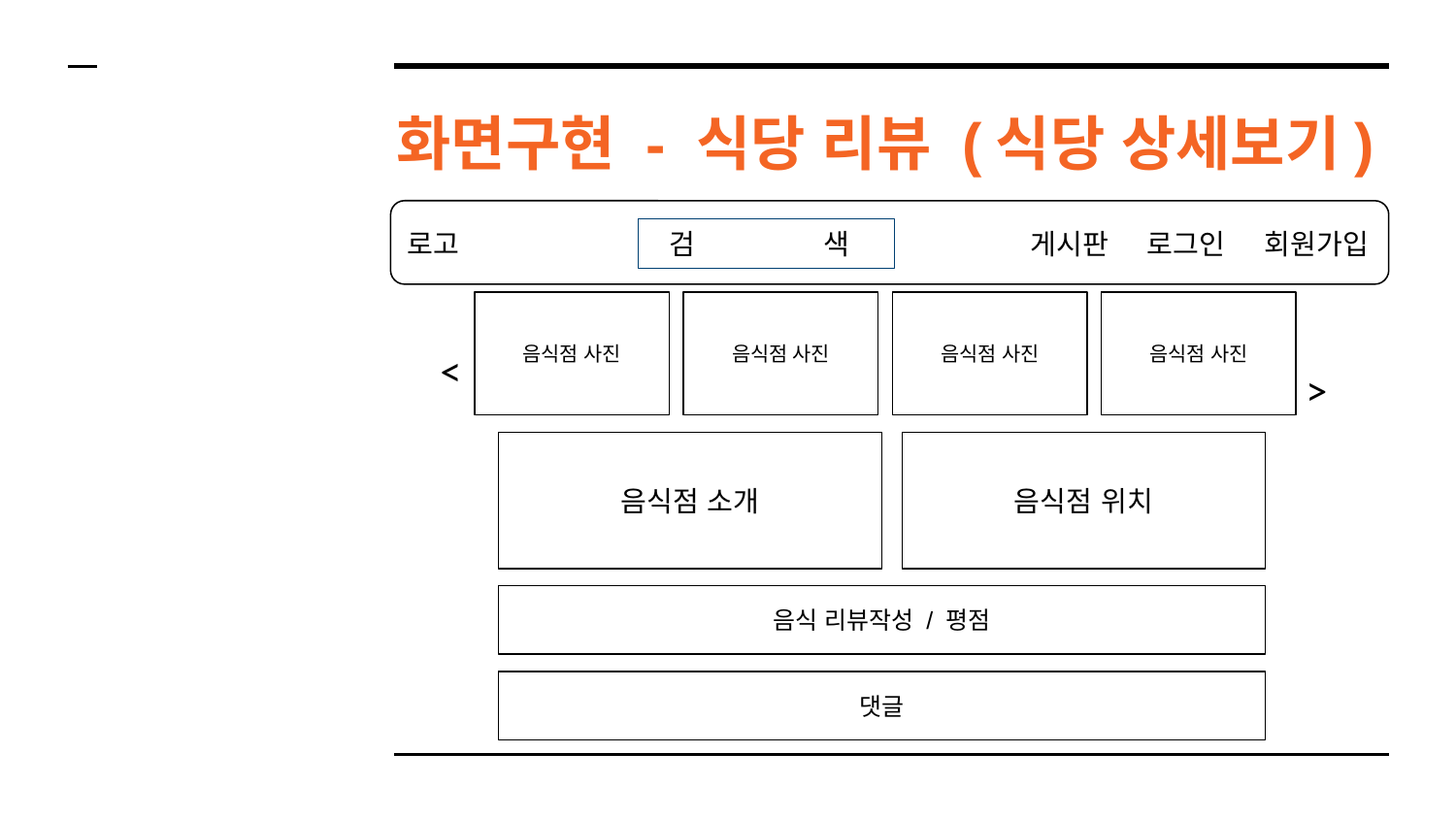

# 화면구현 - 식당 리뷰 (식당 상세보기)

로고

검                색
게시판
로그인
회원가입
음식점 사진
음식점 사진
음식점 사진
음식점 사진
   >
<
음식점 소개
음식점 위치
음식 리뷰작성 / 평점
댓글